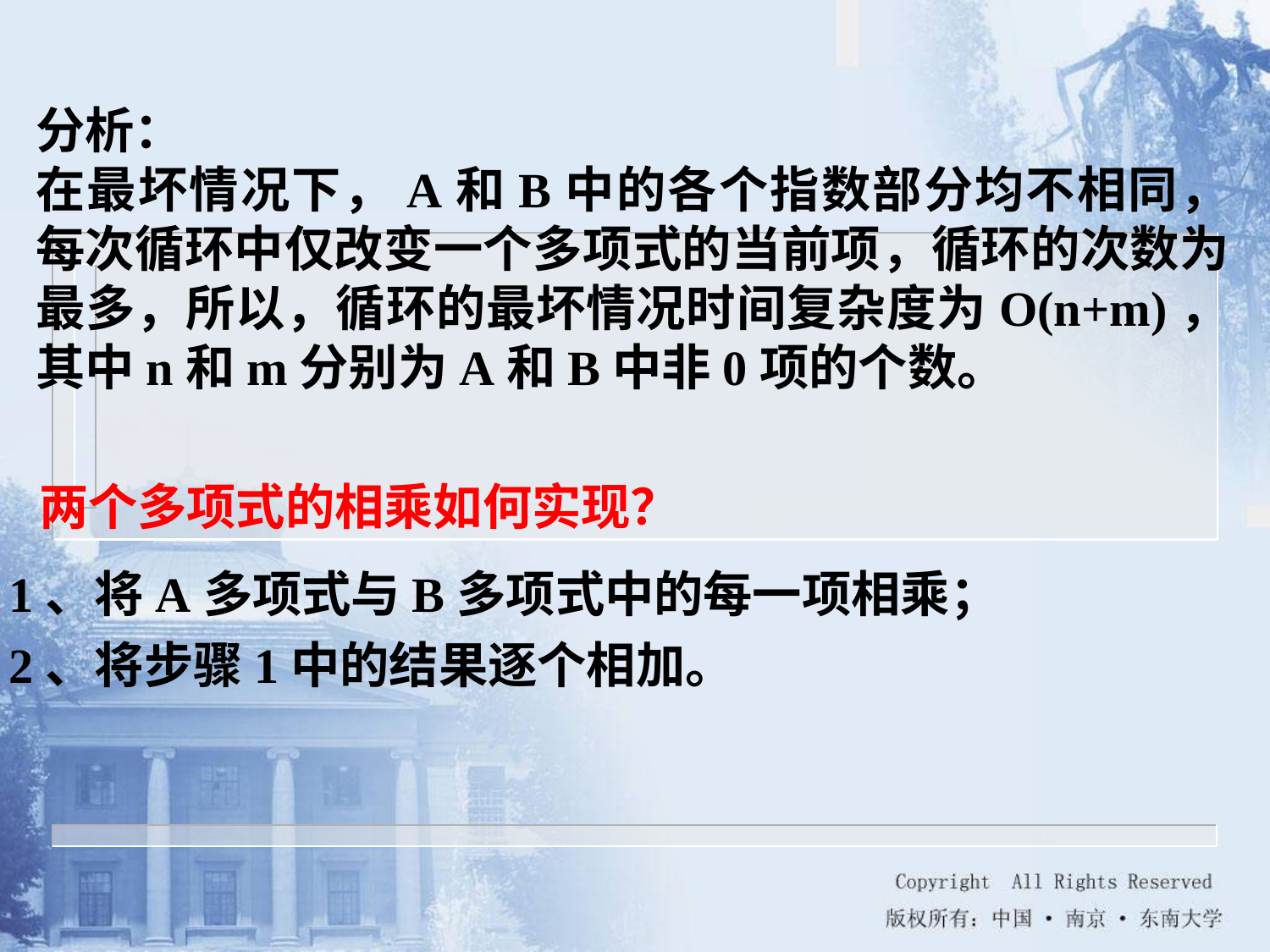

分析：
在最坏情况下，A和B中的各个指数部分均不相同，每次循环中仅改变一个多项式的当前项，循环的次数为最多，所以，循环的最坏情况时间复杂度为O(n+m)，其中n和m分别为A和B中非0项的个数。
两个多项式的相乘如何实现？
1、将A多项式与B多项式中的每一项相乘；
2、将步骤1中的结果逐个相加。